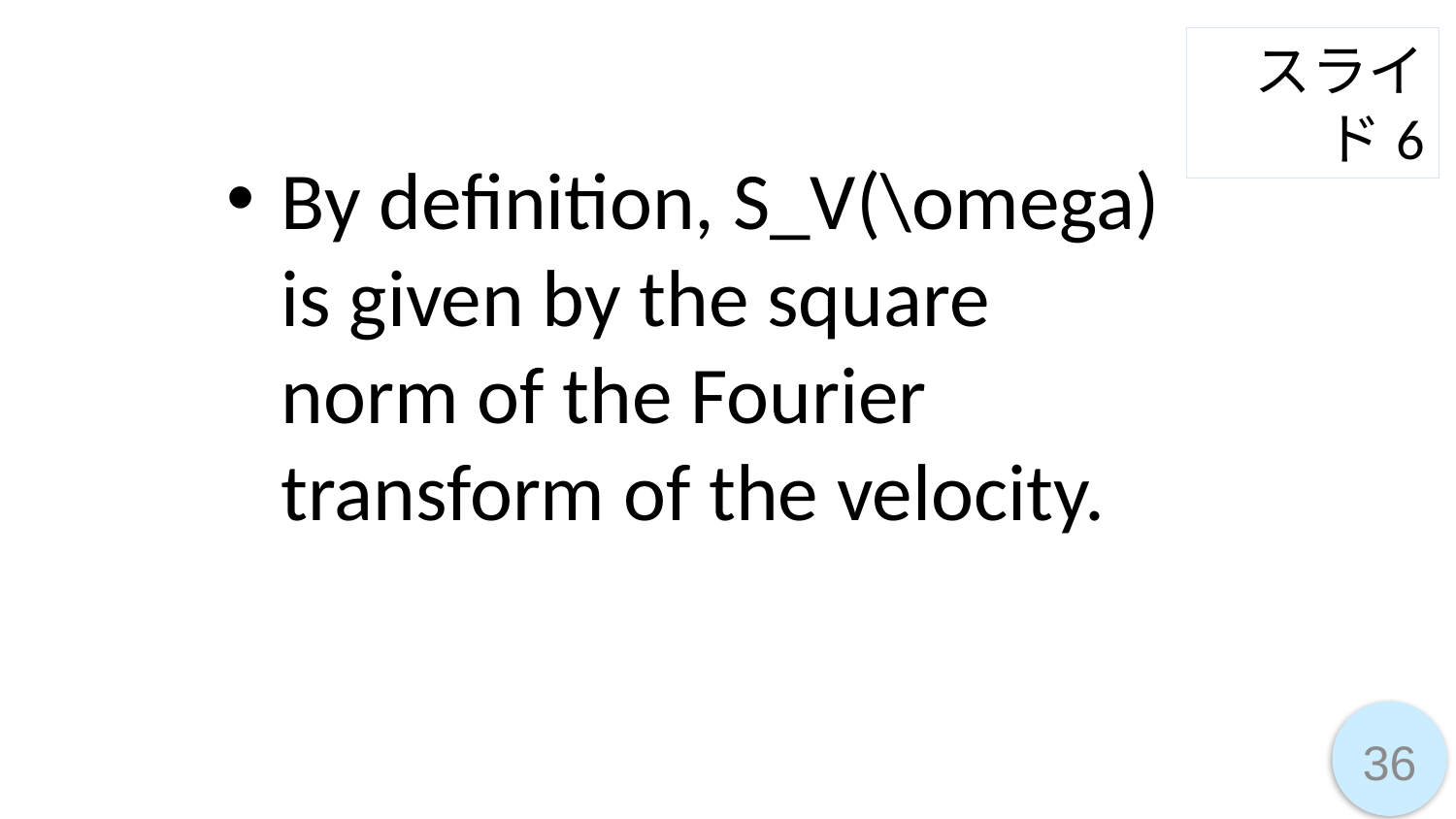

スライド6
By definition, S_V(\omega) is given by the square norm of the Fourier transform of the velocity.
36